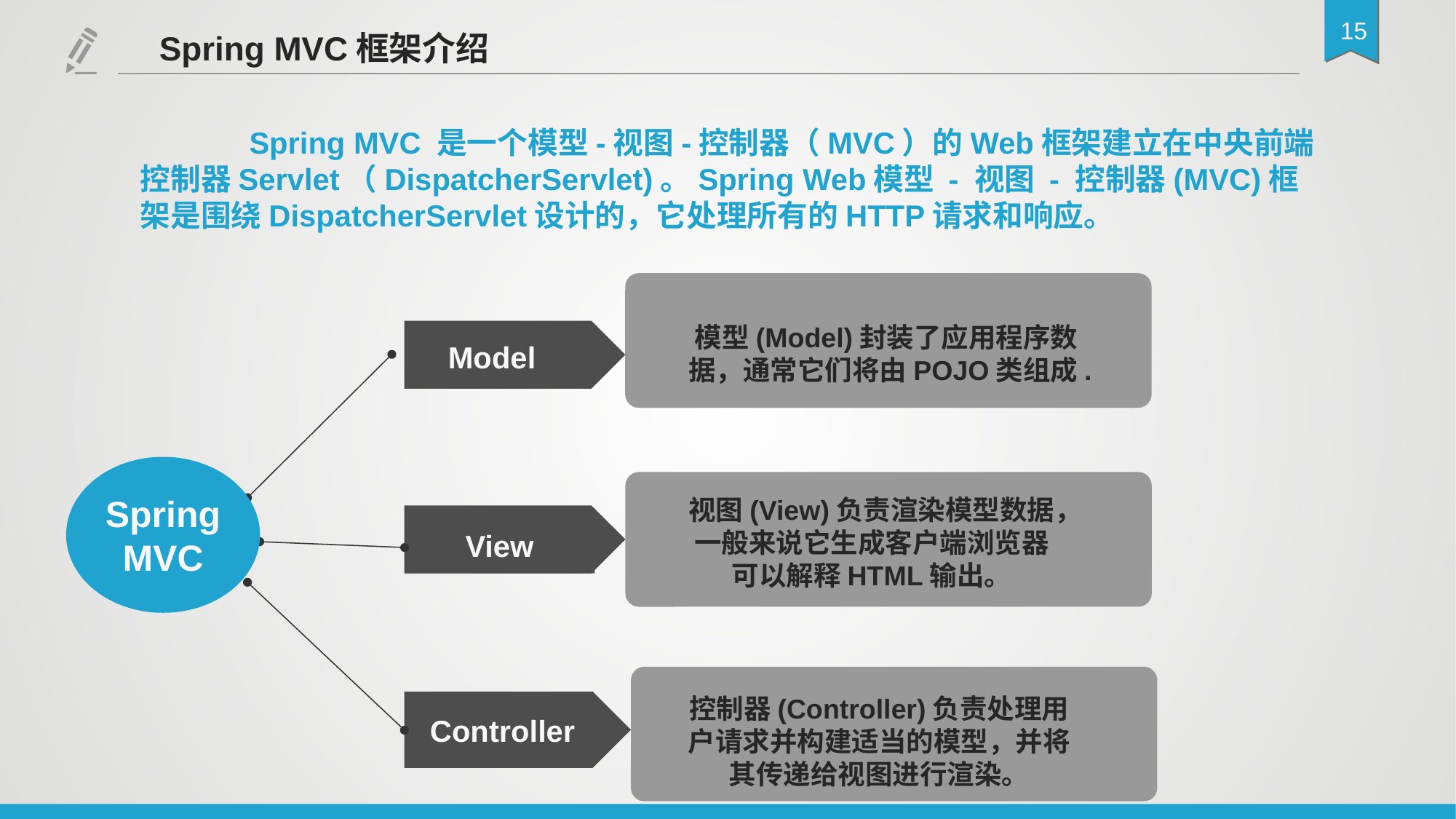

Spring MVC框架介绍

	Spring MVC 是一个模型-视图-控制器（MVC）的Web框架建立在中央前端控制器Servlet（DispatcherServlet)。Spring Web模型 - 视图 - 控制器(MVC)框架是围绕DispatcherServlet设计的，它处理所有的HTTP请求和响应。

模型(Model)封装了应用程序数据，通常它们将由POJO类组成.

Model

Spring MVC
视图(View)负责渲染模型数据，一般来说它生成客户端浏览器可以解释HTML输出。

View

控制器(Controller)负责处理用户请求并构建适当的模型，并将其传递给视图进行渲染。

Controller